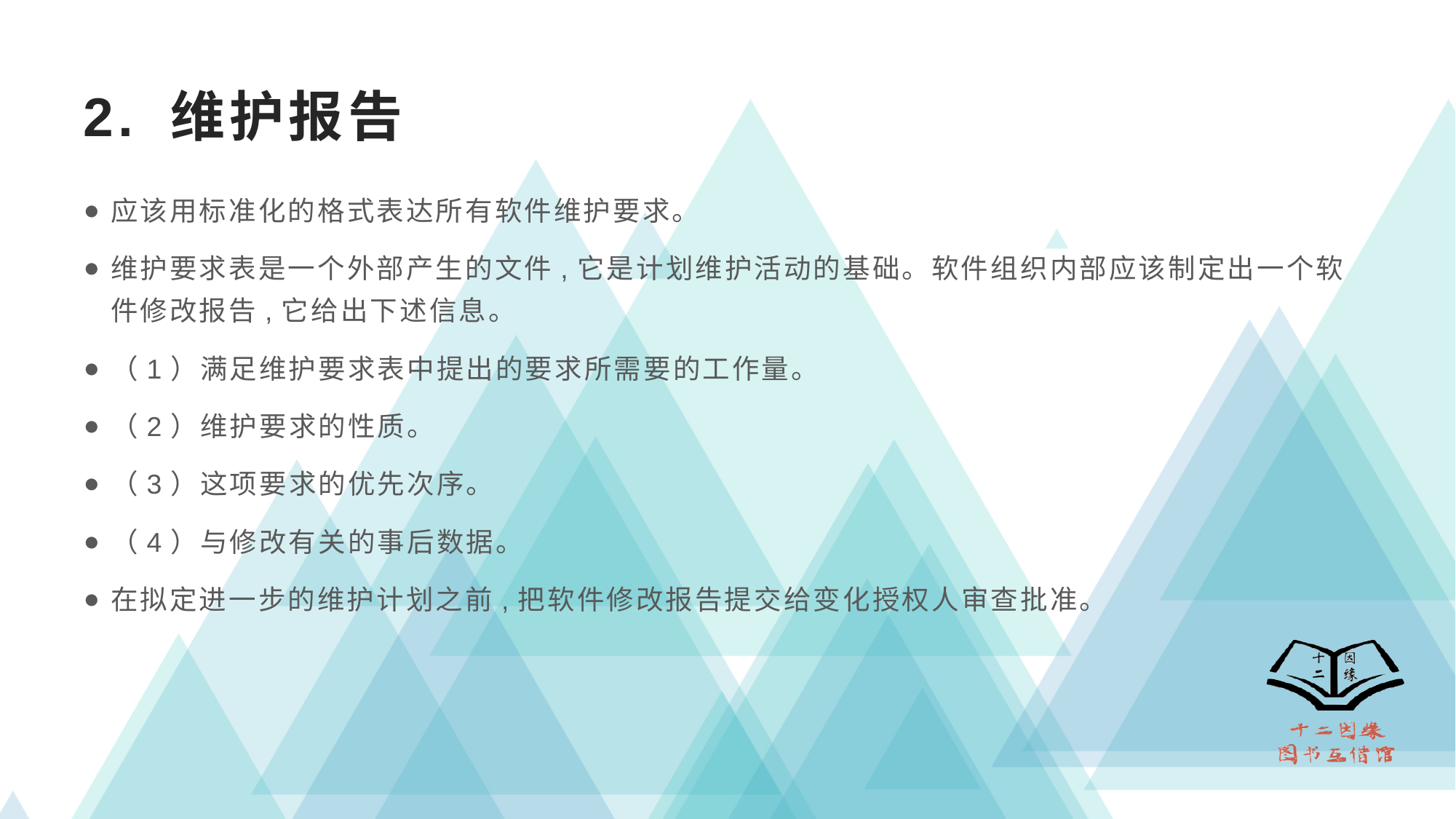

# 2. 维护报告
应该用标准化的格式表达所有软件维护要求。
维护要求表是一个外部产生的文件,它是计划维护活动的基础。软件组织内部应该制定出一个软件修改报告,它给出下述信息。
（1）满足维护要求表中提出的要求所需要的工作量。
（2）维护要求的性质。
（3）这项要求的优先次序。
（4）与修改有关的事后数据。
在拟定进一步的维护计划之前,把软件修改报告提交给变化授权人审查批准。